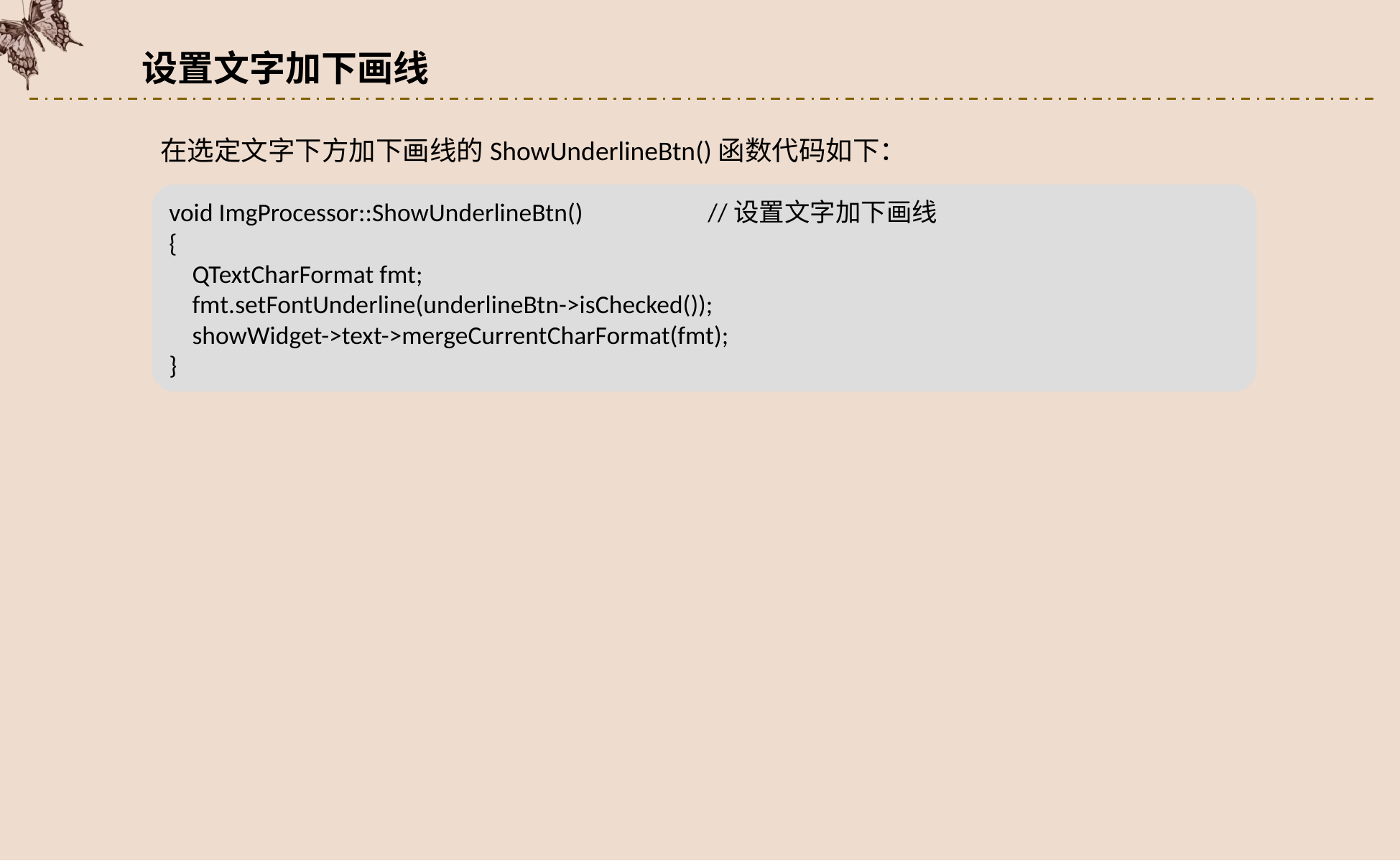

设置文字加下画线
在选定文字下方加下画线的ShowUnderlineBtn()函数代码如下：
void ImgProcessor::ShowUnderlineBtn()		//设置文字加下画线
{
    QTextCharFormat fmt;
    fmt.setFontUnderline(underlineBtn->isChecked());
    showWidget->text->mergeCurrentCharFormat(fmt);
}